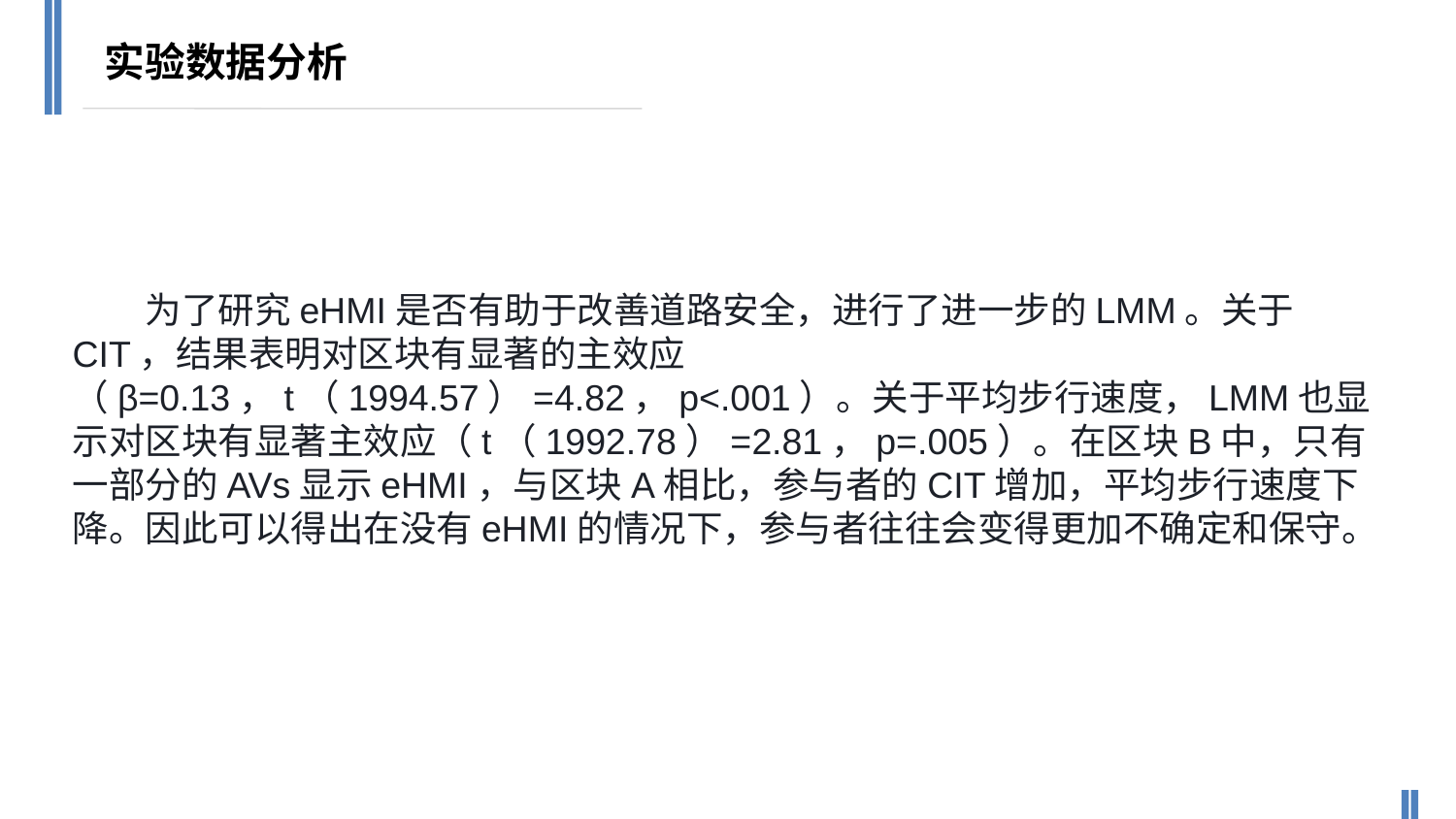

实验数据分析
为了研究eHMI是否有助于改善道路安全，进行了进一步的LMM。关于CIT，结果表明对区块有显著的主效应（β=0.13，t（1994.57）=4.82，p<.001）。关于平均步行速度，LMM也显示对区块有显著主效应（t（1992.78）=2.81，p=.005）。在区块B中，只有一部分的AVs显示eHMI，与区块A相比，参与者的CIT增加，平均步行速度下降。因此可以得出在没有eHMI的情况下，参与者往往会变得更加不确定和保守。